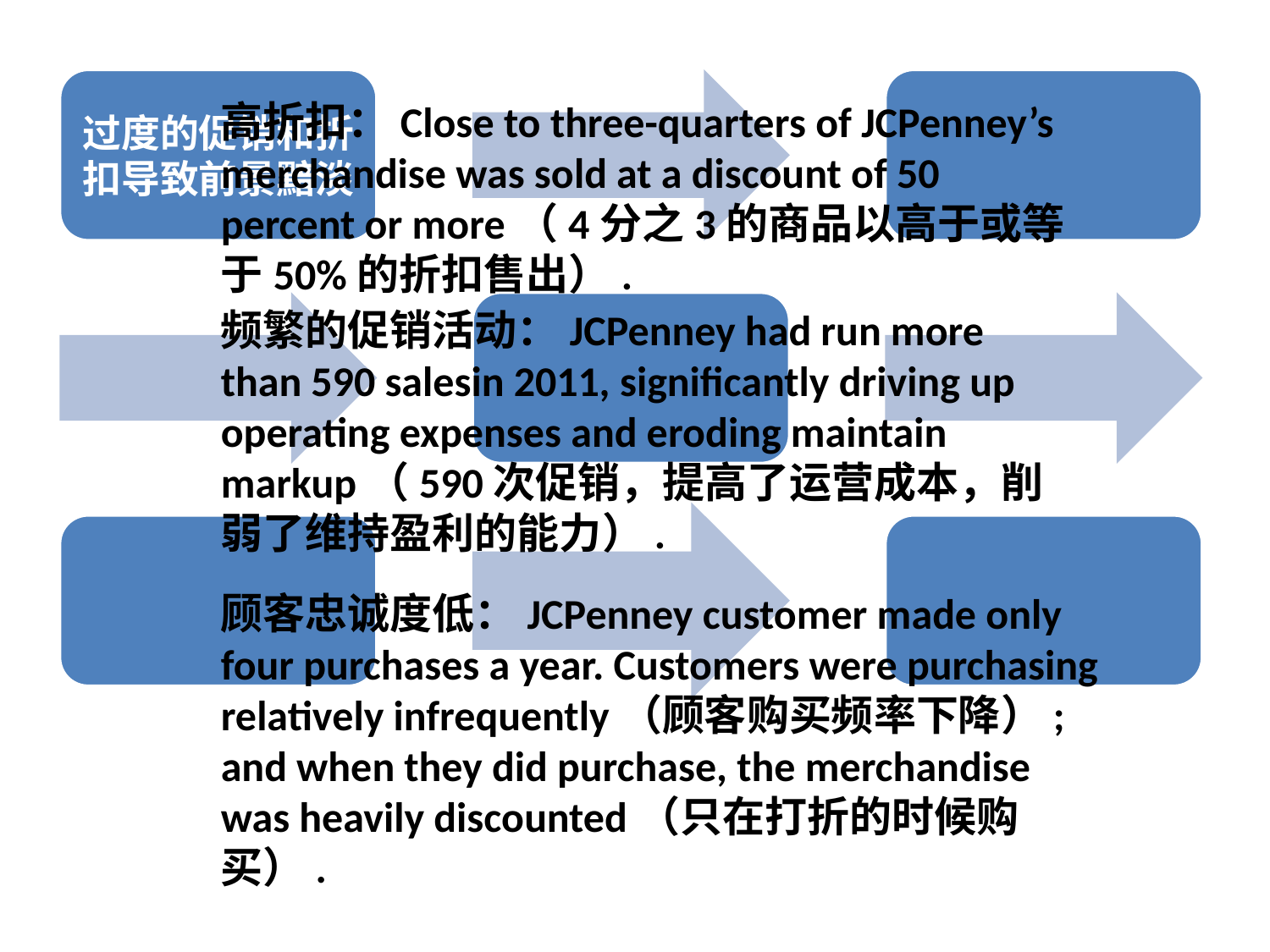

#

高折扣：Close to three-quarters of JCPenney’s merchandise was sold at a discount of 50 percent or more（4分之3的商品以高于或等于50%的折扣售出）.
频繁的促销活动：JCPenney had run more than 590 salesin 2011, significantly driving up operating expenses and eroding maintain markup（590次促销，提高了运营成本，削弱了维持盈利的能力）.
顾客忠诚度低：JCPenney customer made only four purchases a year. Customers were purchasing relatively infrequently（顾客购买频率下降）; and when they did purchase, the merchandise was heavily discounted（只在打折的时候购买）.